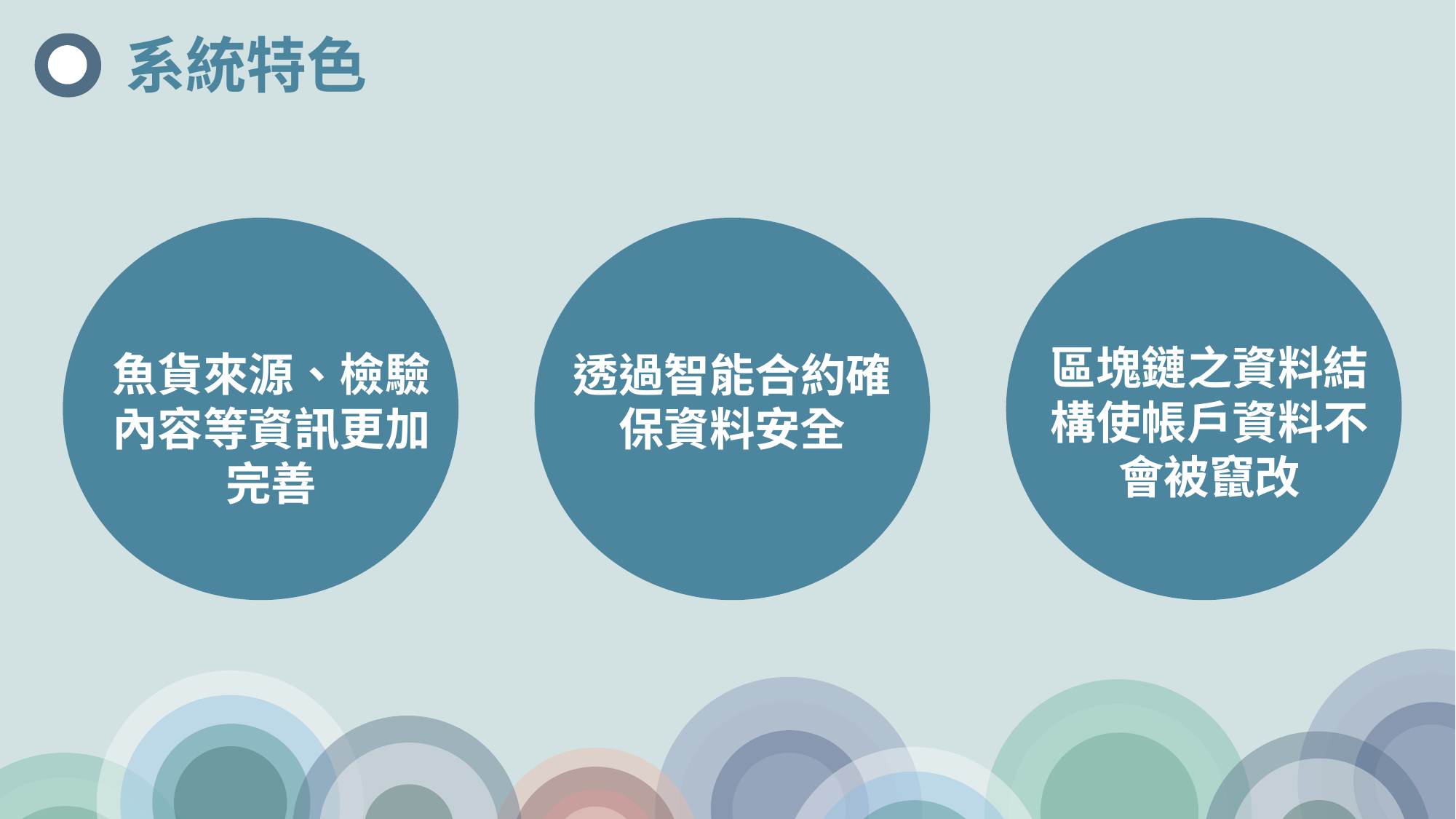

系統特色

魚貨來源、檢驗內容等資訊更加完善

透過智能合約確保資料安全

區塊鏈之資料結構使帳戶資料不會被竄改